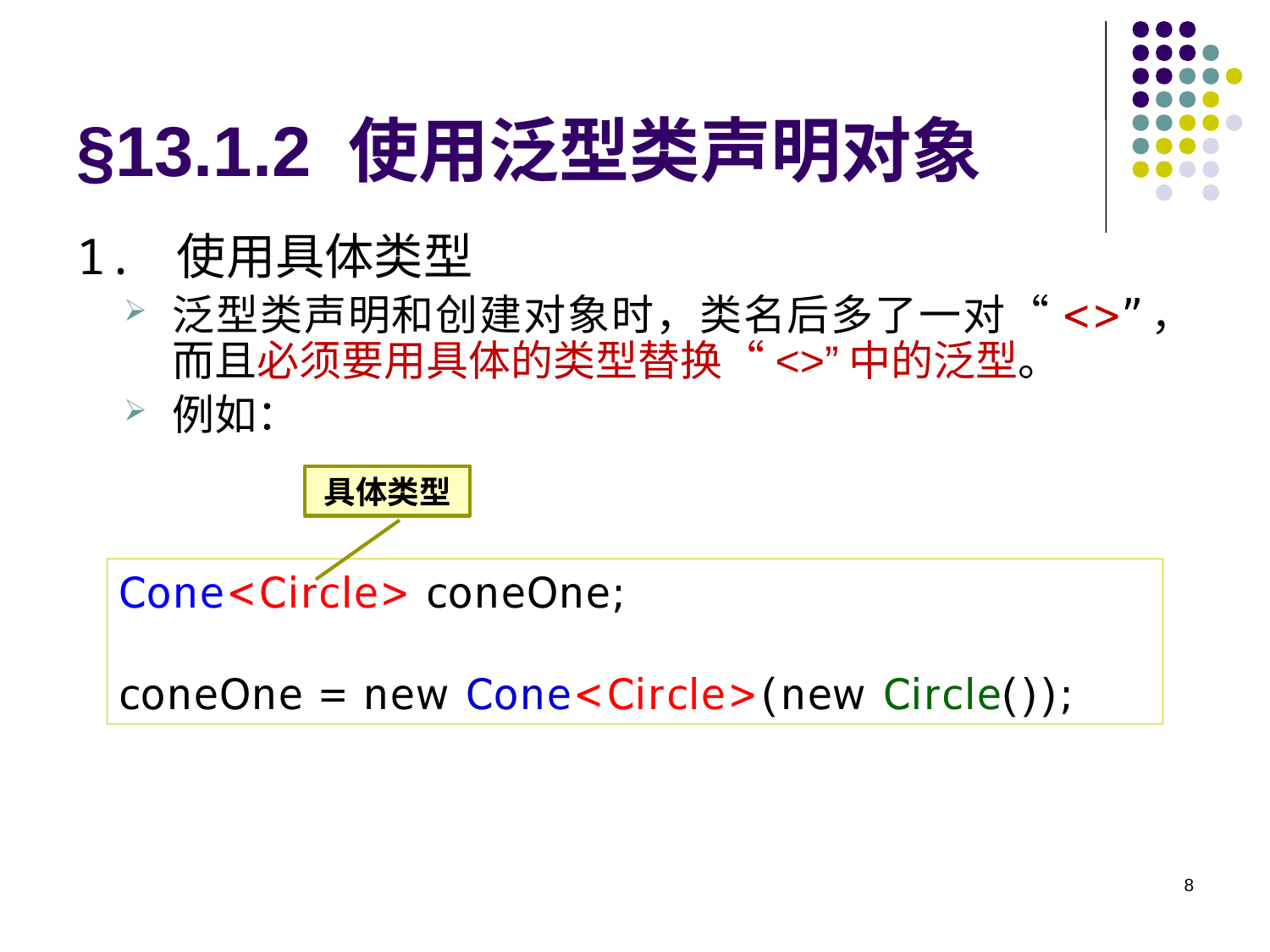

# §13.1.2 使用泛型类声明对象
1. 使用具体类型
泛型类声明和创建对象时，类名后多了一对“<>”，而且必须要用具体的类型替换“<>”中的泛型。
例如：

具体类型
Cone<Circle> coneOne;

coneOne = new Cone<Circle>(new Circle());
8